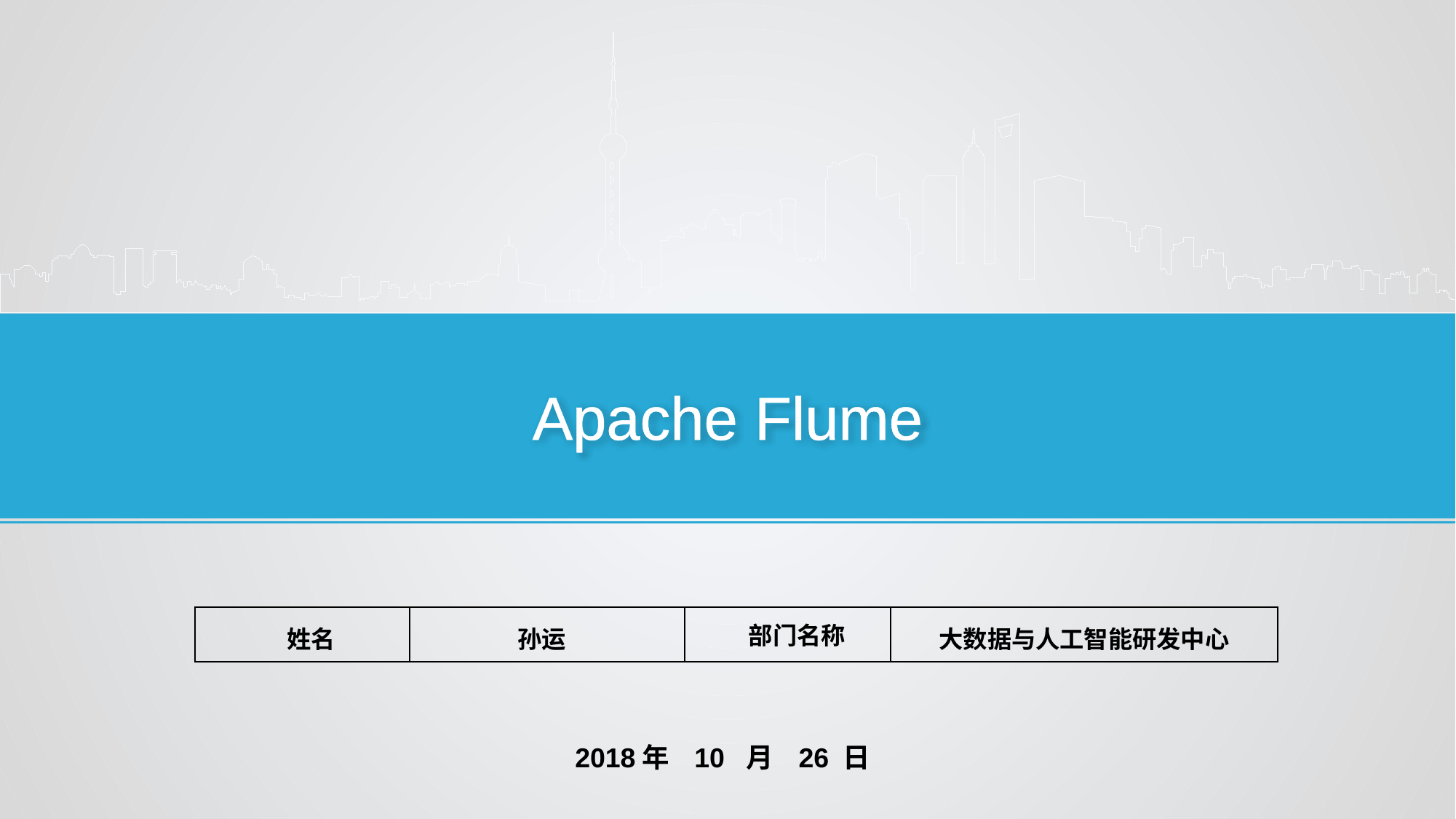

Apache Flume
| 姓名 | 孙运 | 部门名称 | 大数据与人工智能研发中心 |
| --- | --- | --- | --- |
2018年   10  月   26 日